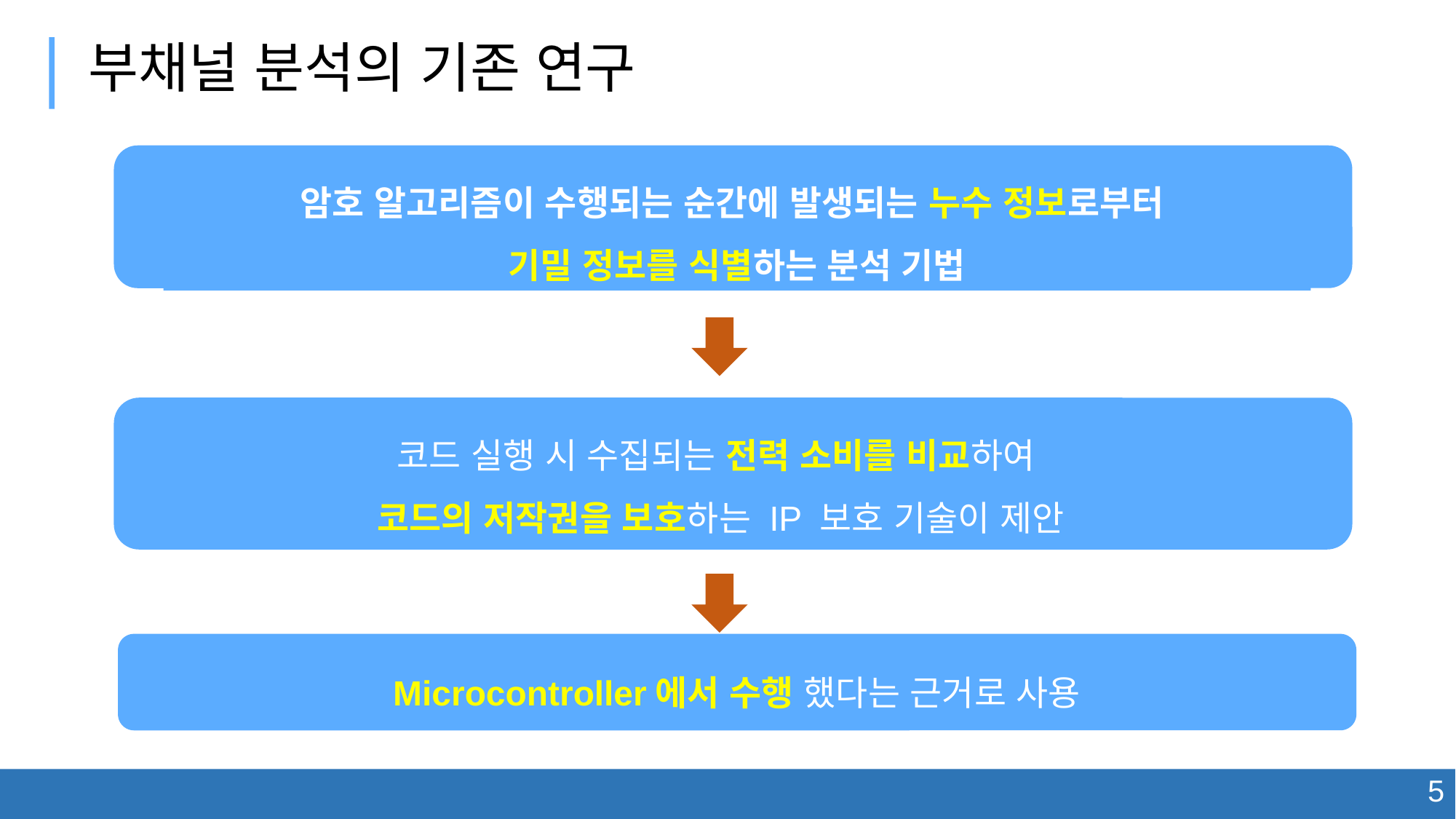

# 부채널 분석의 기존 연구

암호 알고리즘이 수행되는 순간에 발생되는 누수 정보로부터
기밀 정보를 식별하는 분석 기법

코드 실행 시 수집되는 전력 소비를 비교하여
코드의 저작권을 보호하는 IP 보호 기술이 제안

Microcontroller에서 수행 했다는 근거로 사용